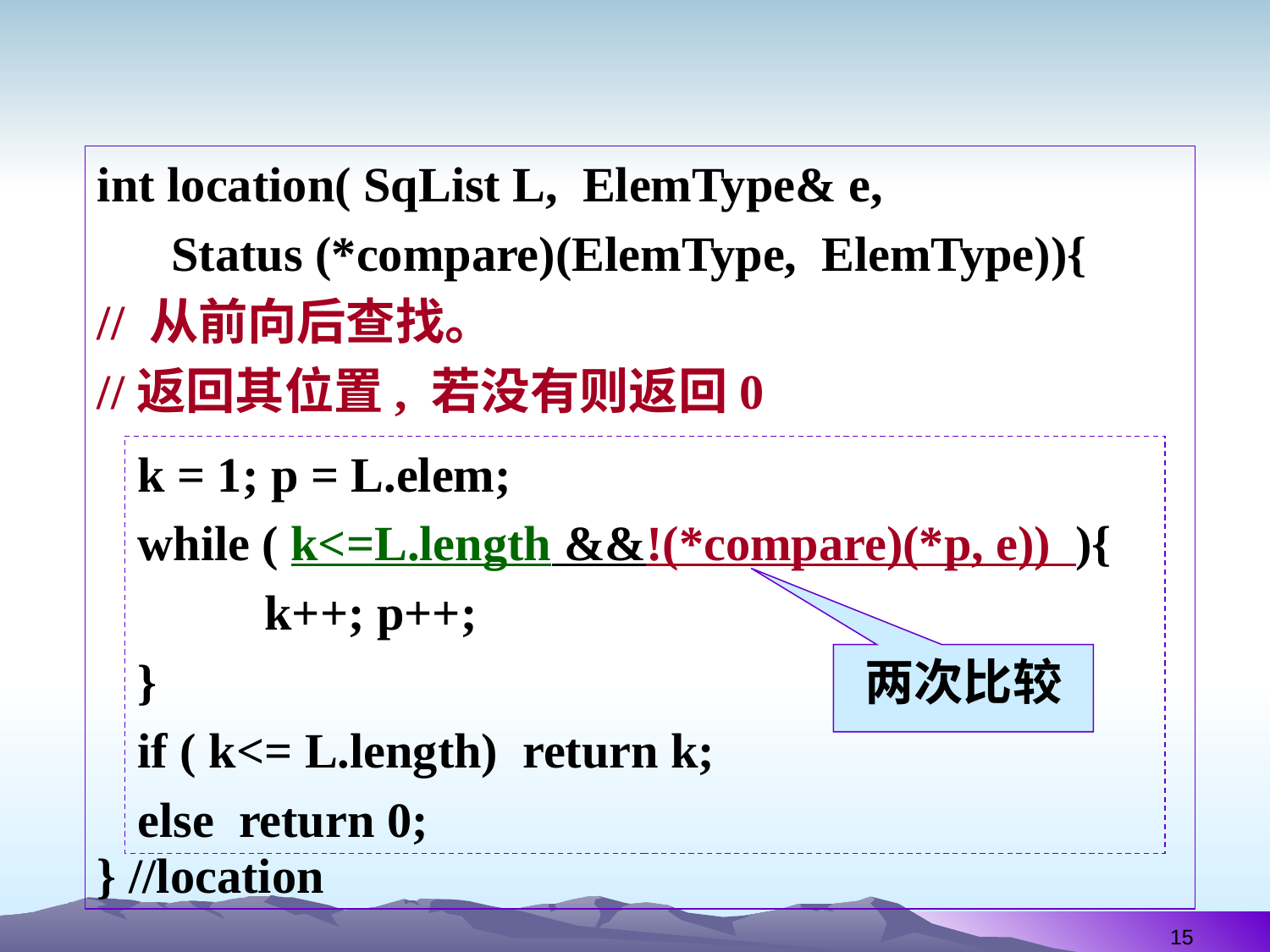

#
int location( SqList L,  ElemType& e,
      Status (*compare)(ElemType,  ElemType)){
// 从前向后查找。
//返回其位置, 若没有则返回0

} //location
k = 1; p = L.elem;
while ( k<=L.length &&!(*compare)(*p, e))  ){
	k++; p++;
}
if ( k<= L.length)  return k;
else  return 0;
两次比较
15